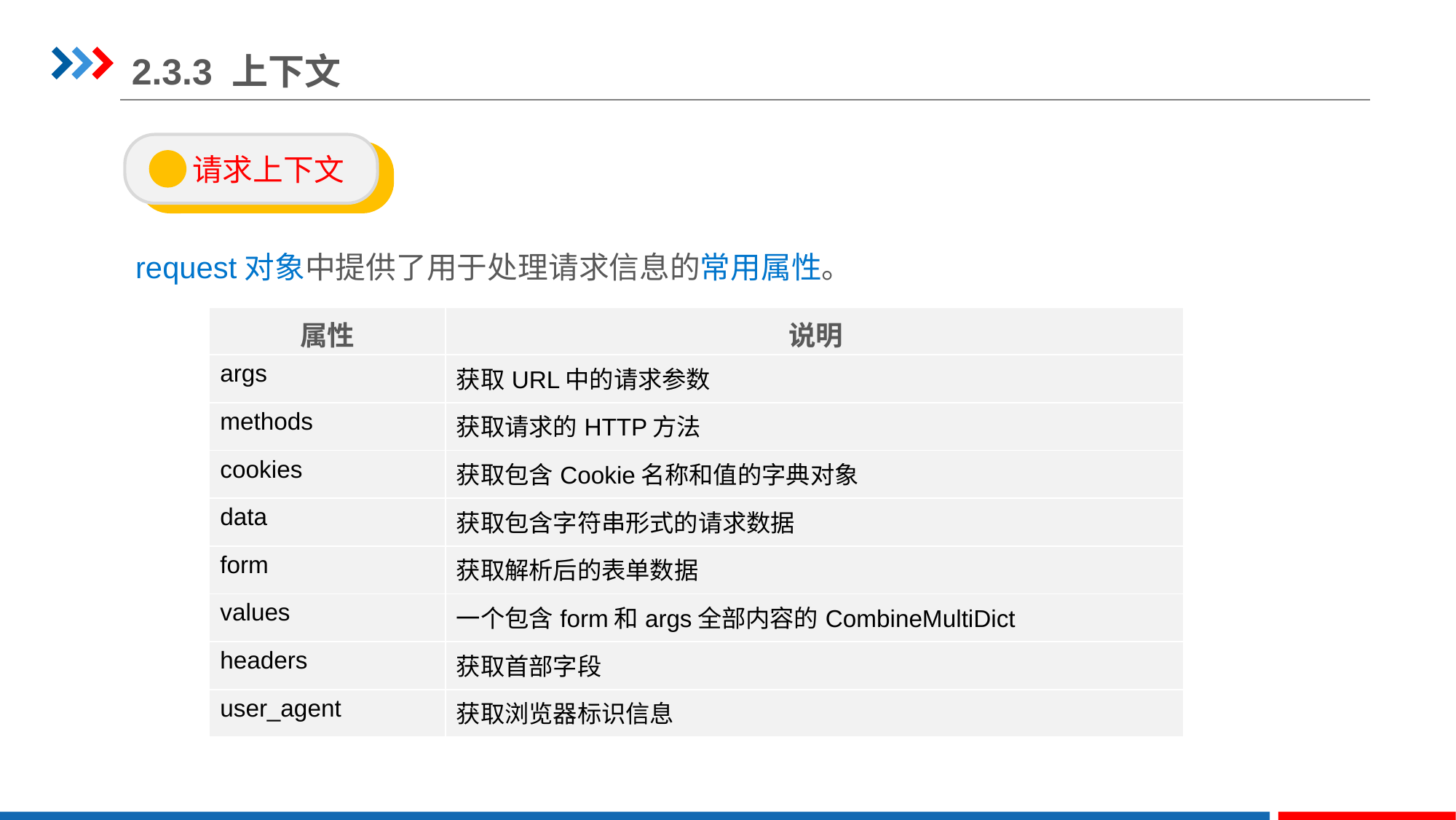

2.3.3 上下文
    请求上下文

request对象中提供了用于处理请求信息的常用属性。
| 属性 | 说明 |
| --- | --- |
| args | 获取URL中的请求参数 |
| methods | 获取请求的HTTP方法 |
| cookies | 获取包含Cookie名称和值的字典对象 |
| data | 获取包含字符串形式的请求数据 |
| form | 获取解析后的表单数据 |
| values | 一个包含form和args全部内容的CombineMultiDict |
| headers | 获取首部字段 |
| user\_agent | 获取浏览器标识信息 |